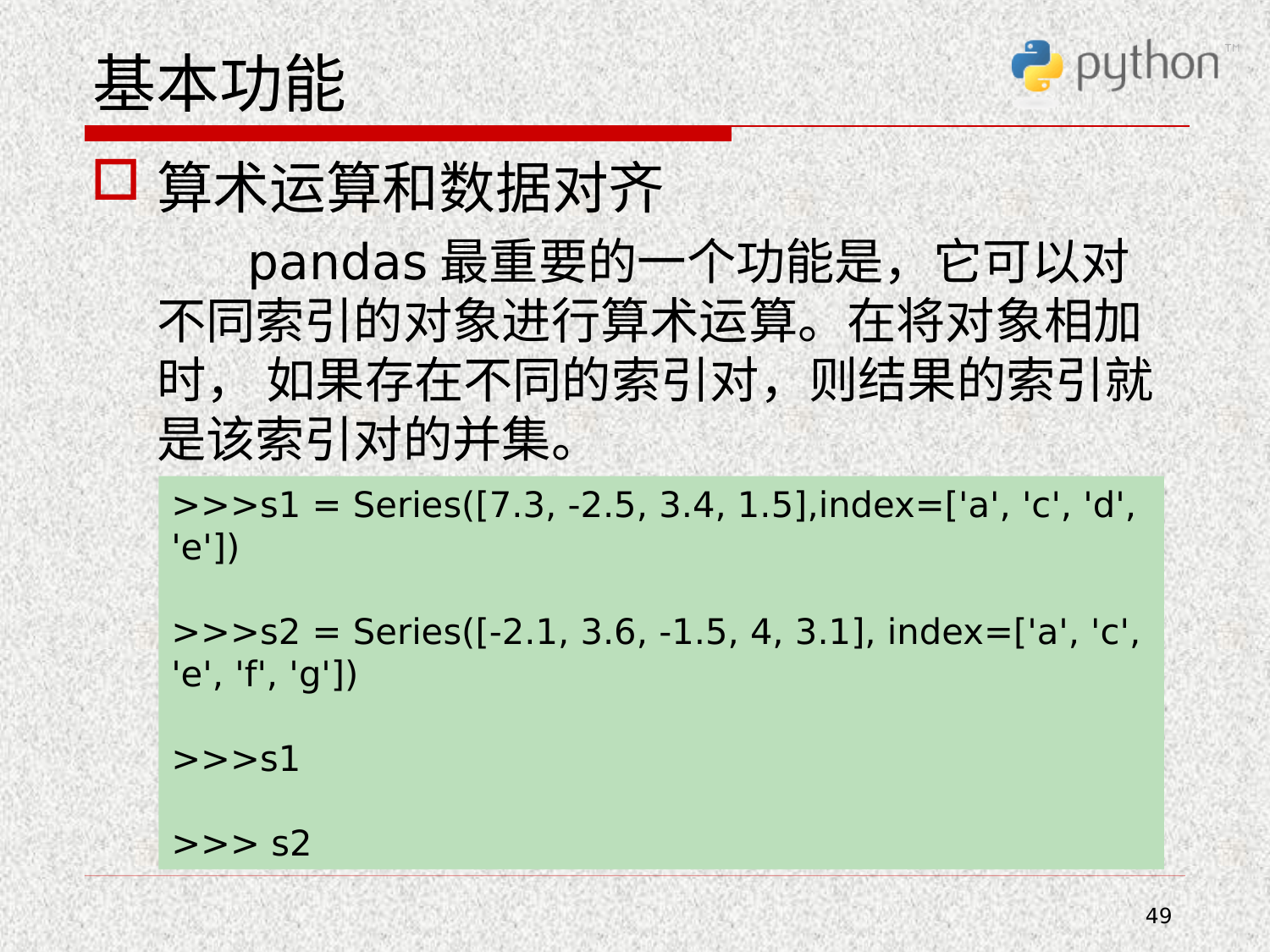

# 基本功能
算术运算和数据对齐
          pandas最重要的一个功能是，它可以对不同索引的对象进行算术运算。在将对象相加时， 如果存在不同的索引对，则结果的索引就是该索引对的并集。
>>>s1 = Series([7.3, -2.5, 3.4, 1.5],index=['a', 'c', 'd', 'e'])

>>>s2 = Series([-2.1, 3.6, -1.5, 4, 3.1], index=['a', 'c', 'e', 'f', 'g'])

>>>s1

>>> s2
49